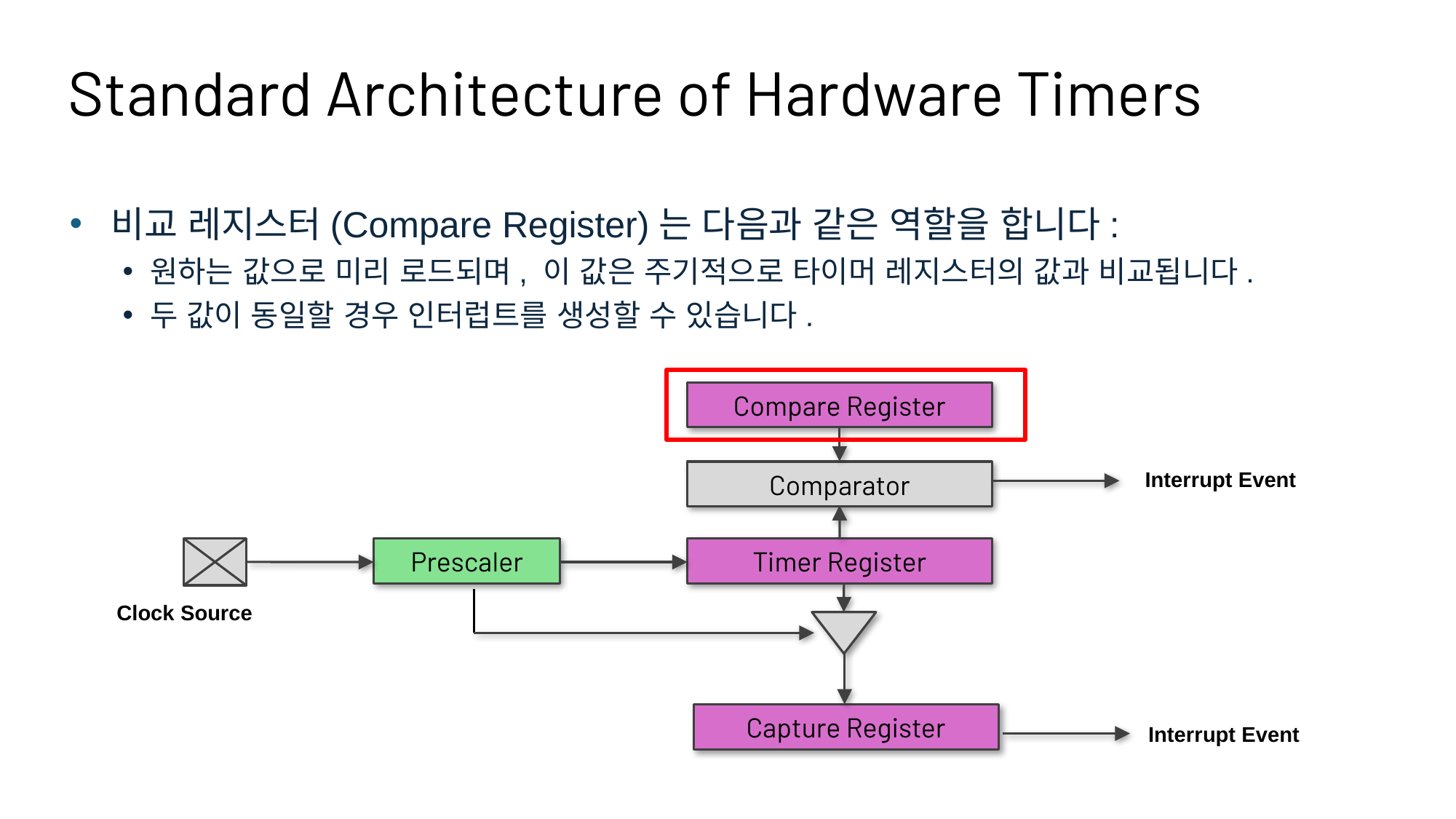

# Standard Architecture of Hardware Timers
비교 레지스터(Compare Register)는 다음과 같은 역할을 합니다:
원하는 값으로 미리 로드되며, 이 값은 주기적으로 타이머 레지스터의 값과 비교됩니다.
두 값이 동일할 경우 인터럽트를 생성할 수 있습니다.

Compare Register
Interrupt Event
Comparator
Timer Register
Prescaler

Clock Source

Capture Register
Interrupt Event